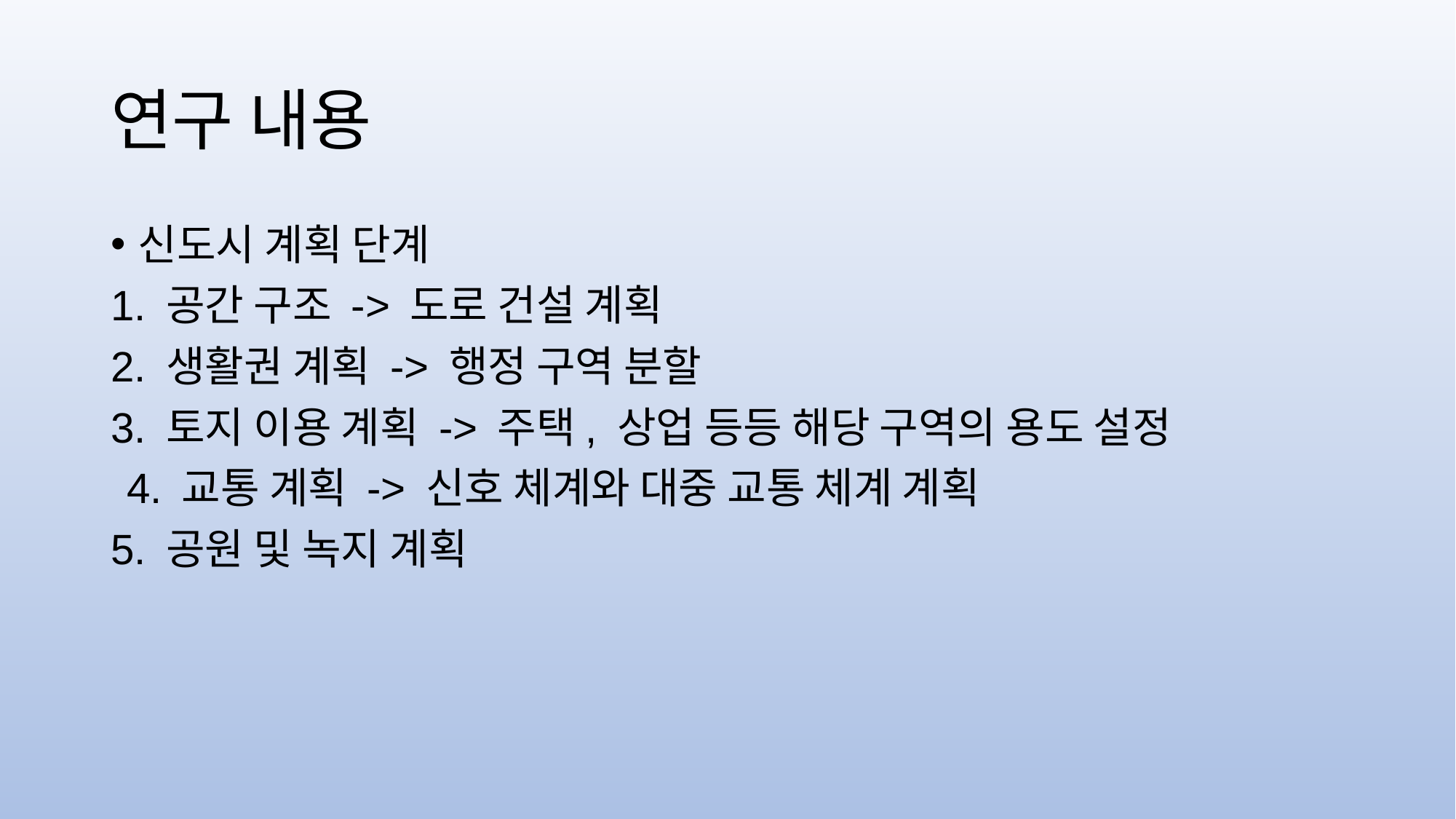

# 연구 내용
신도시 계획 단계
1. 공간 구조 -> 도로 건설 계획
2. 생활권 계획 -> 행정 구역 분할
3. 토지 이용 계획 -> 주택, 상업 등등 해당 구역의 용도 설정

5. 공원 및 녹지 계획

4. 교통 계획 -> 신호 체계와 대중 교통 체계 계획